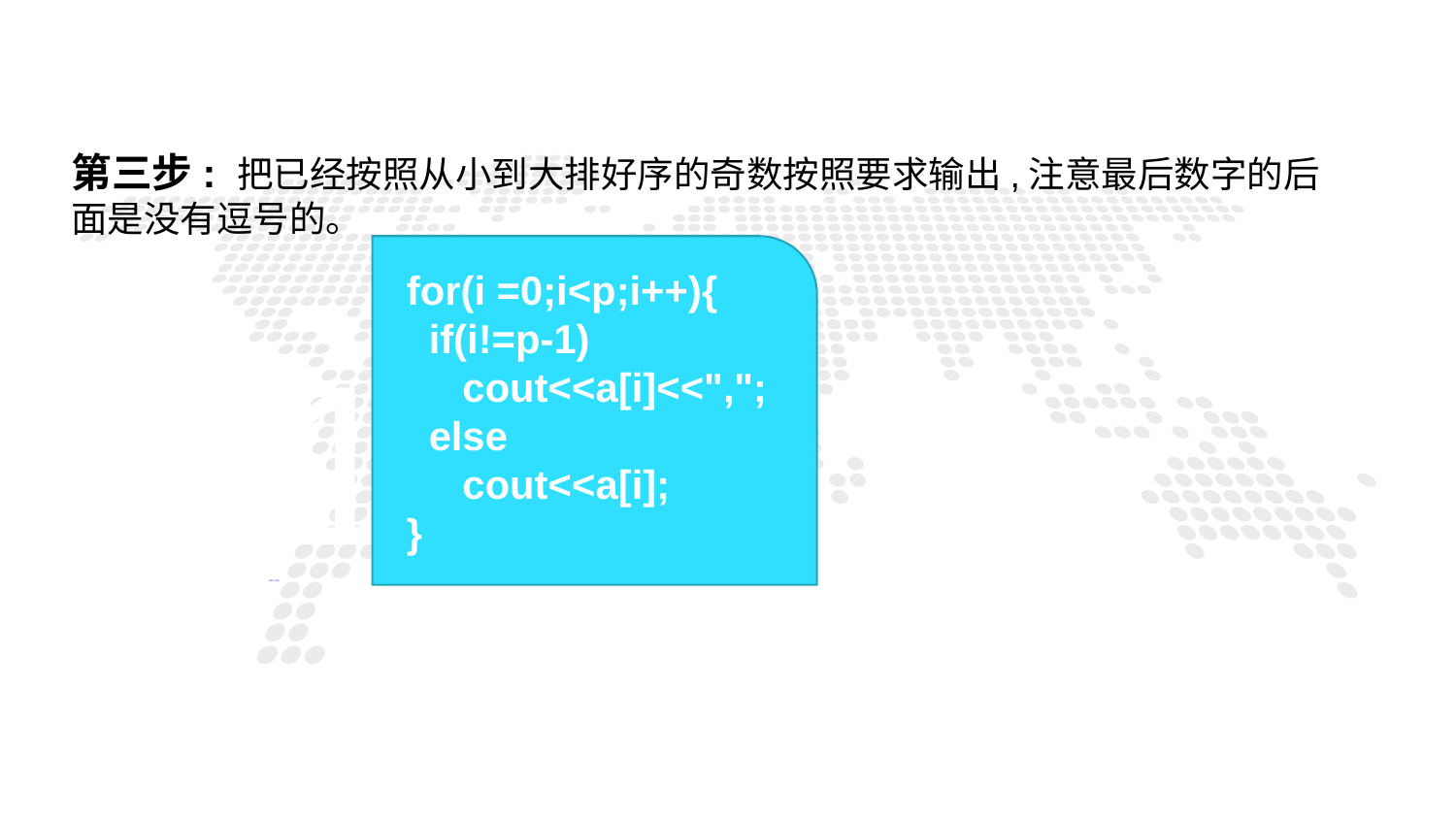

第三步: 把已经按照从小到大排好序的奇数按照要求输出,注意最后数字的后面是没有逗号的。

for(i =0;i<p;i++){
  if(i!=p-1)
     cout<<a[i]<<",";
  else
     cout<<a[i];
}

1
PART  ONE